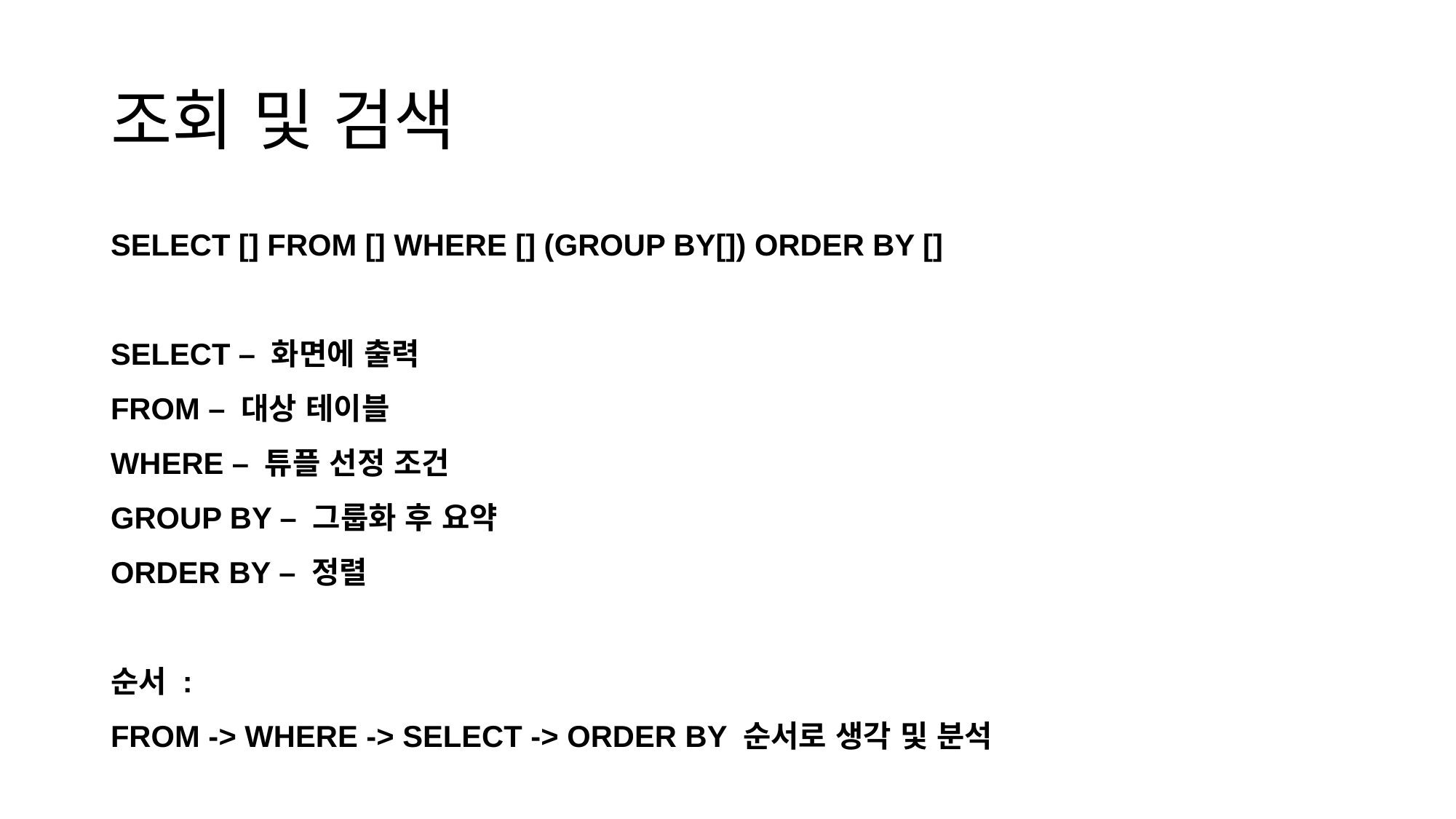

# 조회 및 검색
SELECT [] FROM [] WHERE [] (GROUP BY[]) ORDER BY []

SELECT – 화면에 출력
FROM – 대상 테이블
WHERE – 튜플 선정 조건
GROUP BY – 그룹화 후 요약
ORDER BY – 정렬

순서 :
FROM -> WHERE -> SELECT -> ORDER BY 순서로 생각 및 분석